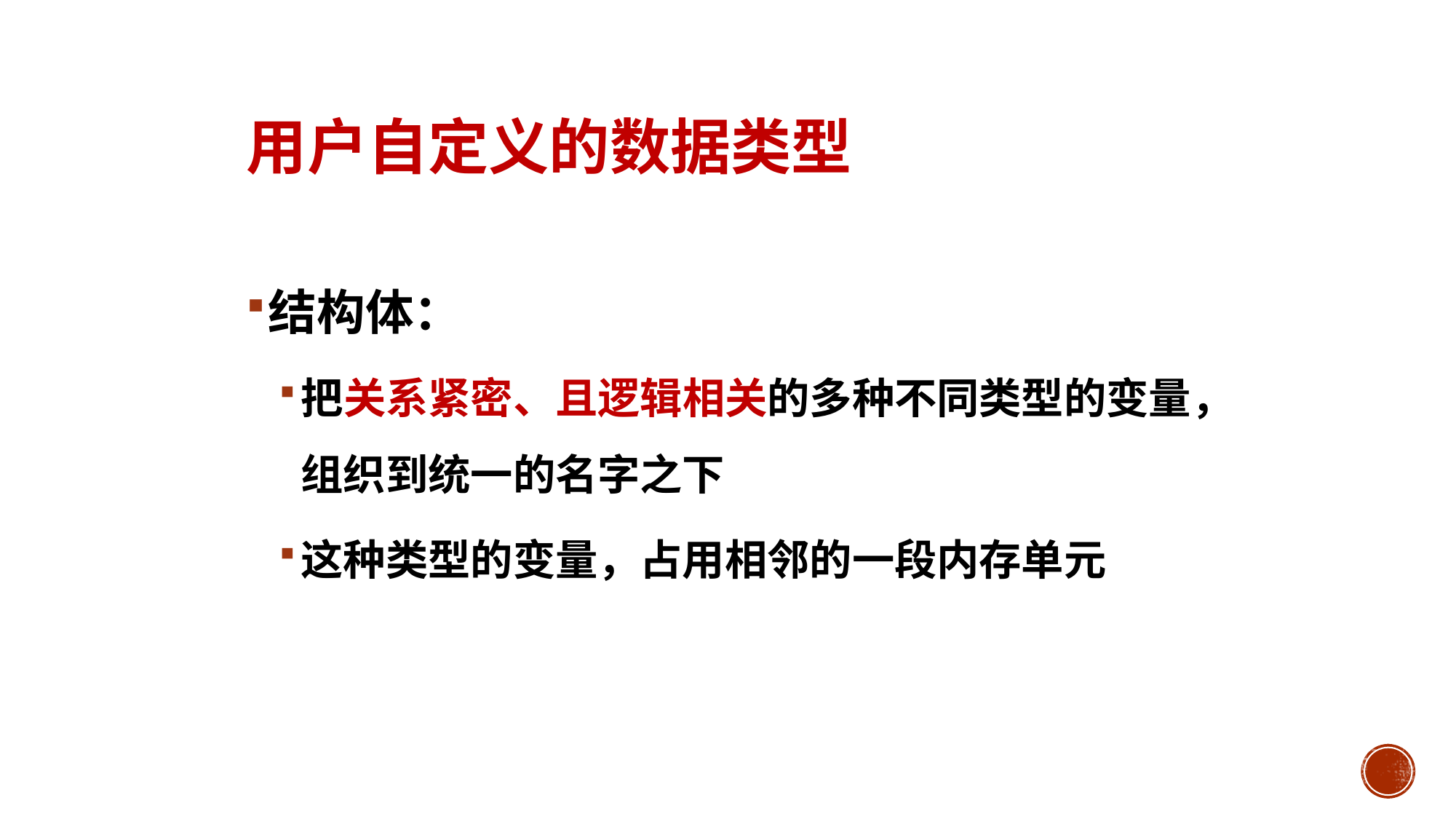

# 用户自定义的数据类型
结构体：
把关系紧密、且逻辑相关的多种不同类型的变量，组织到统一的名字之下
这种类型的变量，占用相邻的一段内存单元
10